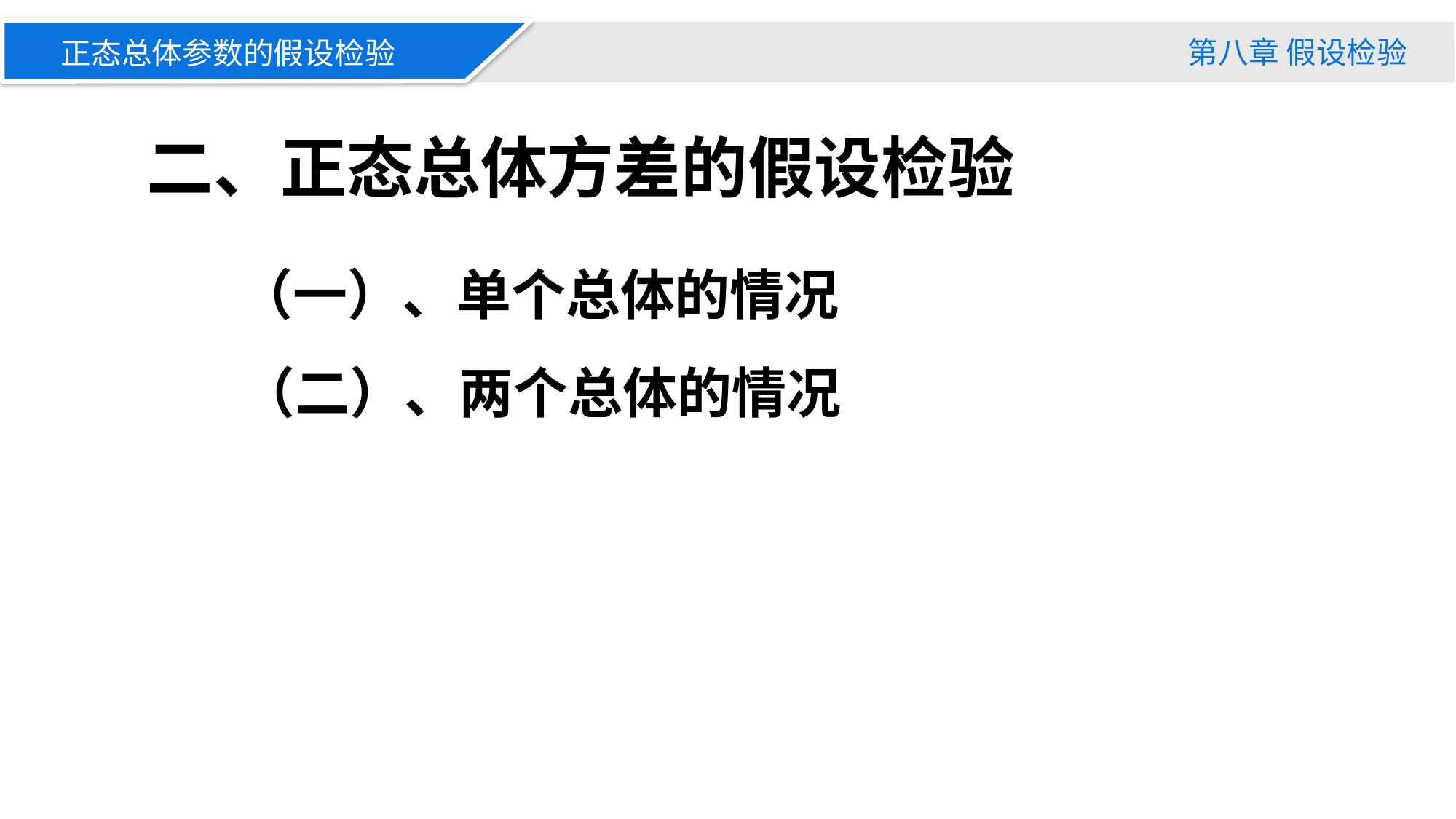

第八章 假设检验
正态总体参数的假设检验
二、正态总体方差的假设检验
（一）、单个总体的情况
（二）、两个总体的情况